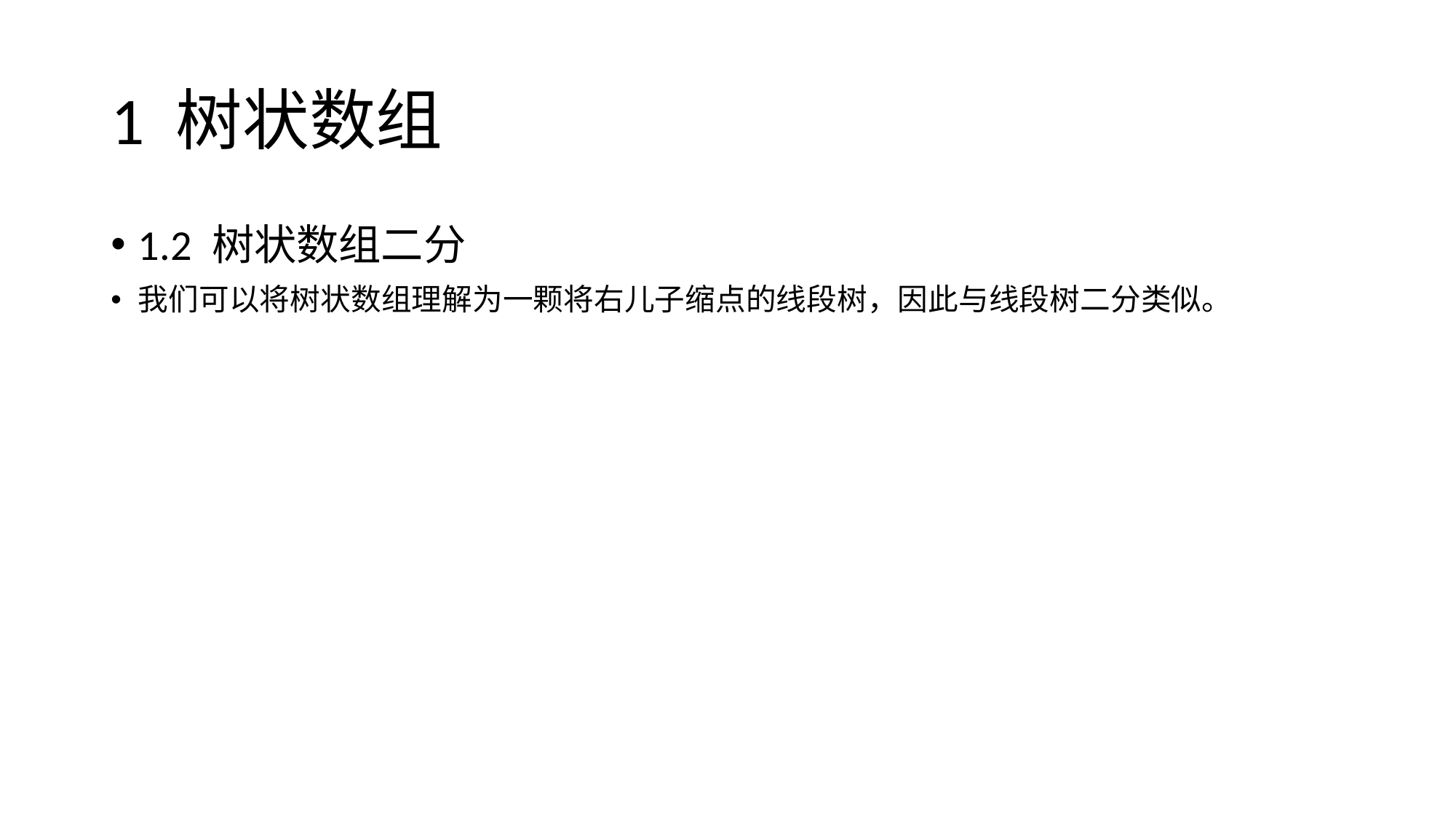

# 1 树状数组
1.2 树状数组二分
我们可以将树状数组理解为一颗将右儿子缩点的线段树，因此与线段树二分类似。